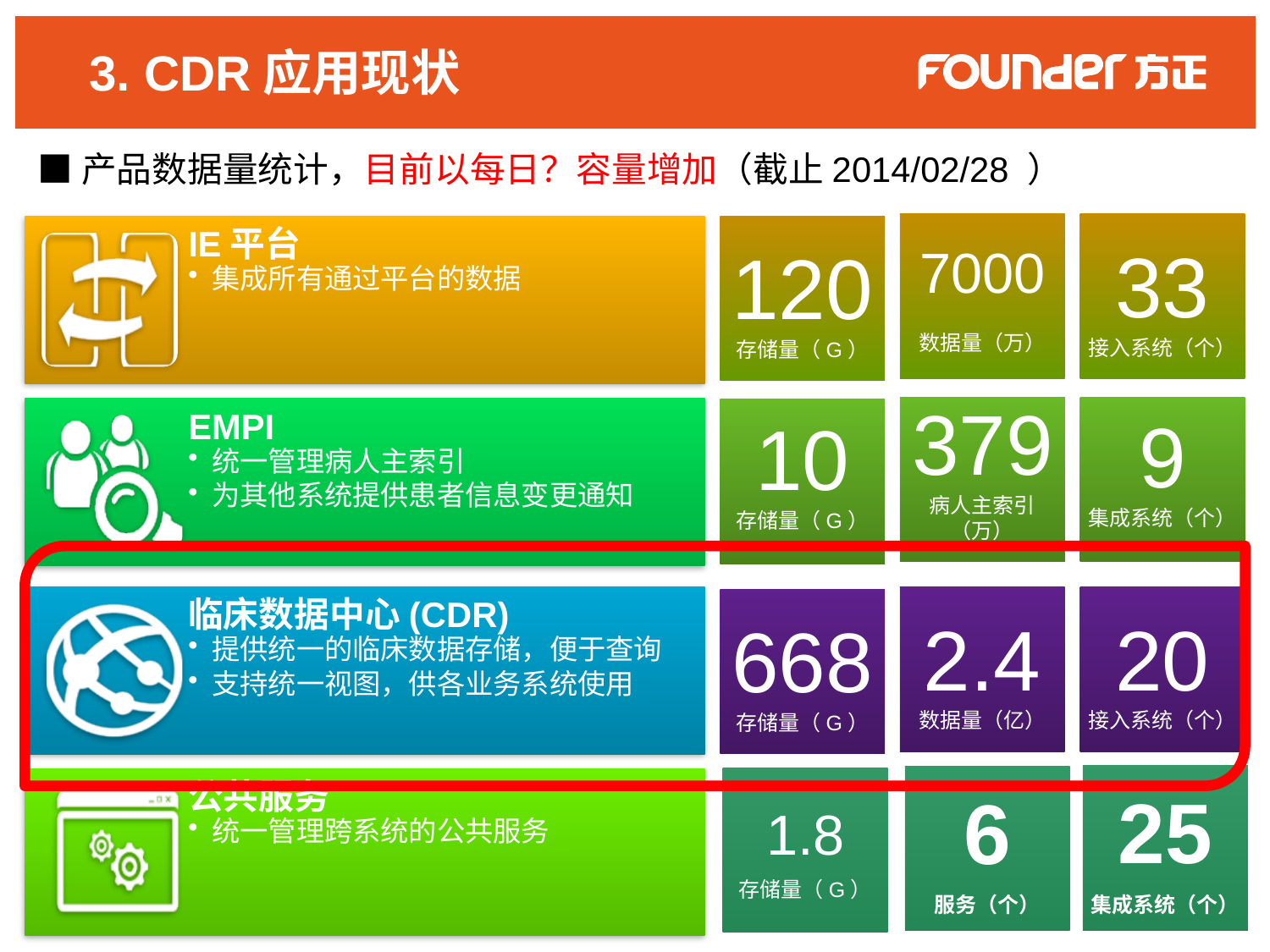

# 3. CDR应用现状
■产品数据量统计，目前以每日？容量增加（截止2014/02/28 ）

7000

数据量（万）
33
接入系统（个）
120
存储量（G）
IE平台
集成所有通过平台的数据
公共服务
统一管理跨系统的公共服务

EMPI
统一管理病人主索引
为其他系统提供患者信息变更通知
临床数据中心(CDR)
提供统一的临床数据存储，便于查询
支持统一视图，供各业务系统使用
379
病人主索引（万）

9
集成系统（个）

10
存储量（G）

2.4
数据量（亿）
20
接入系统（个）
668
存储量（G）
25
集成系统（个）
6
服务（个）
1.8
存储量（G）
-6-